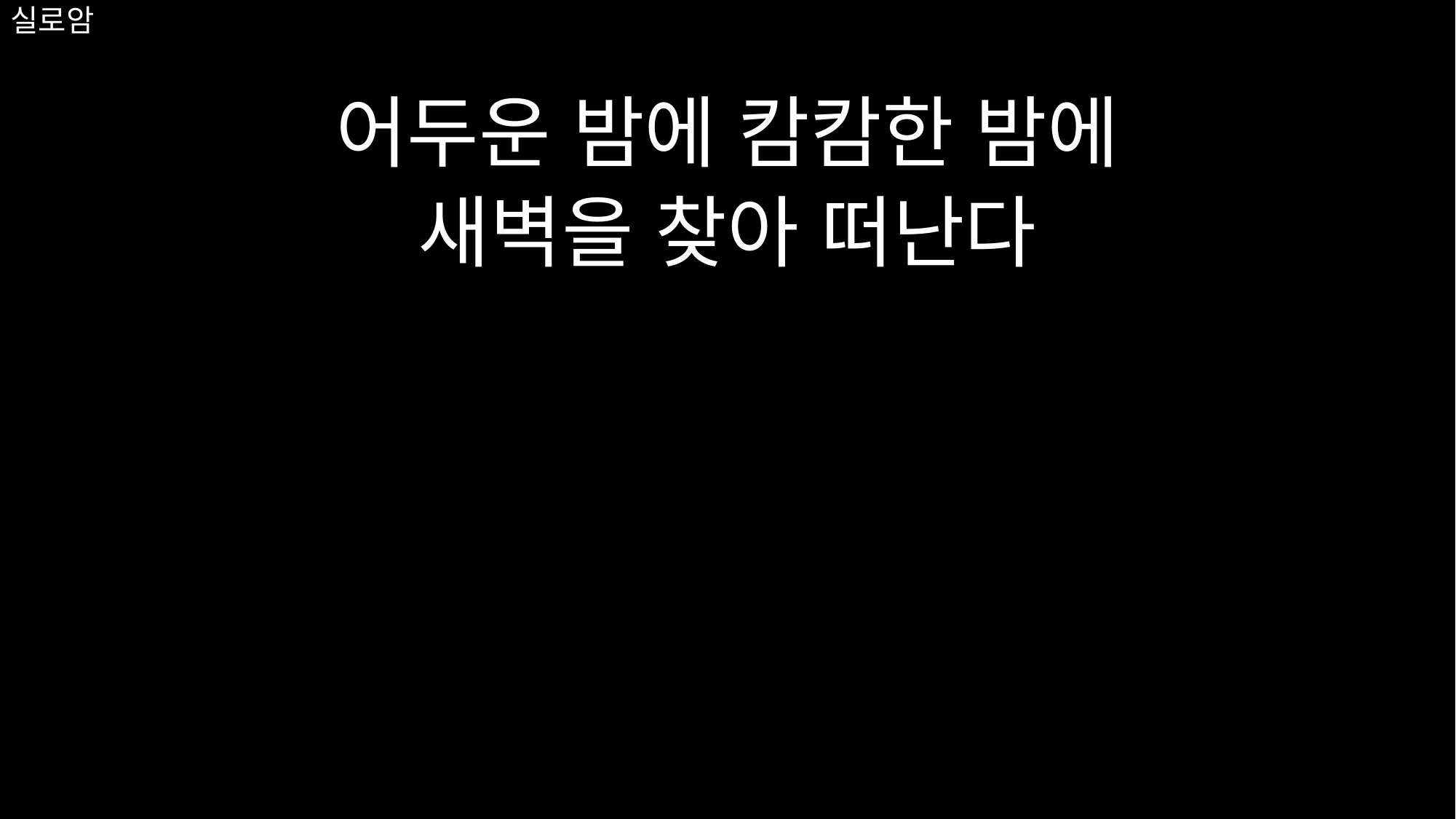

# 실로암
어두운 밤에 캄캄한 밤에
새벽을 찾아 떠난다